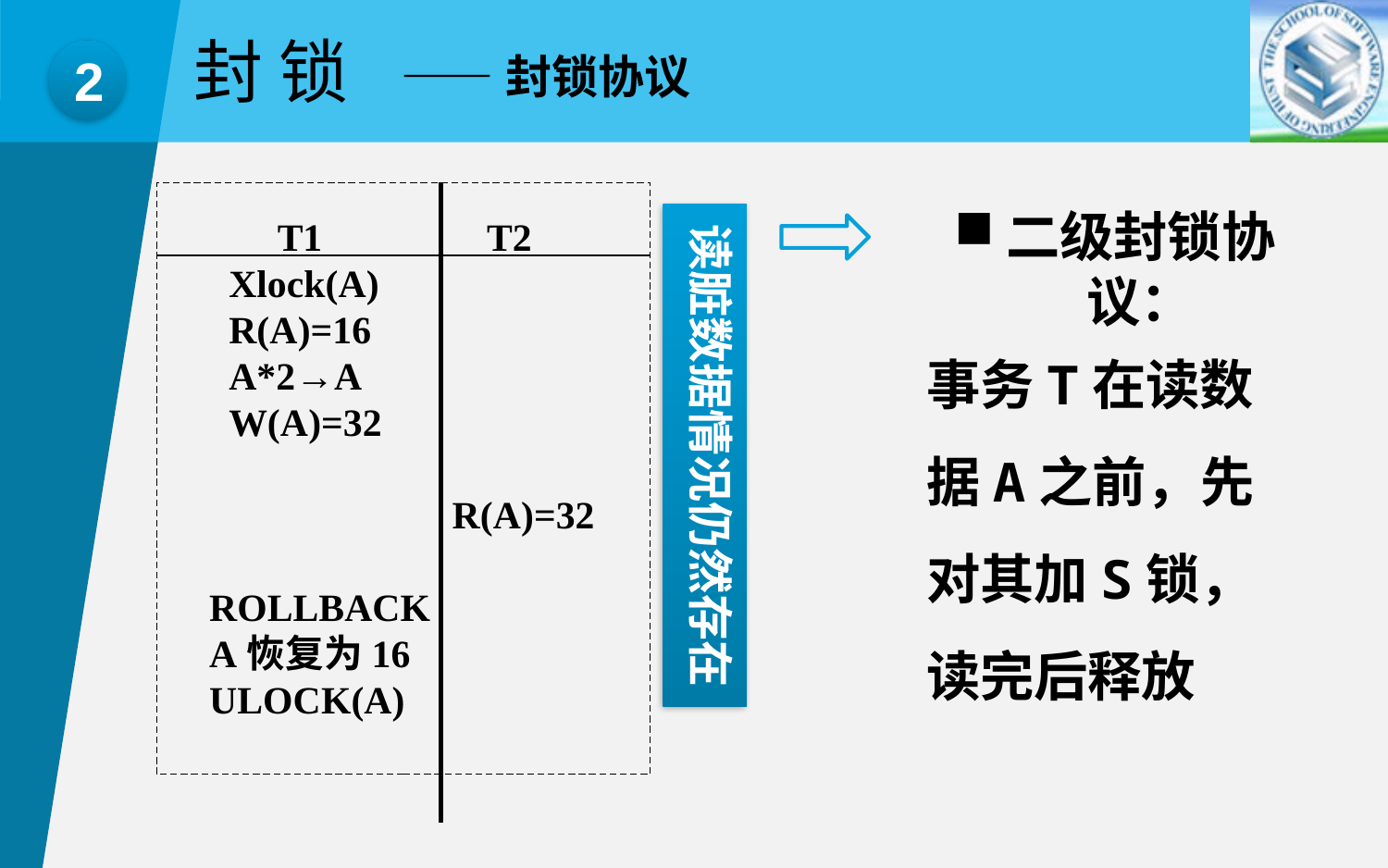

封 锁
2
——封锁协议
           T1                 T2
      Xlock(A)
      R(A)=16
      A*2→A
      W(A)=32

                             R(A)=32

    ROLLBACK
    A恢复为16
    ULOCK(A)

二级封锁协议：
读脏数据情况仍然存在

事务T在读数据A之前，先对其加S锁，读完后释放